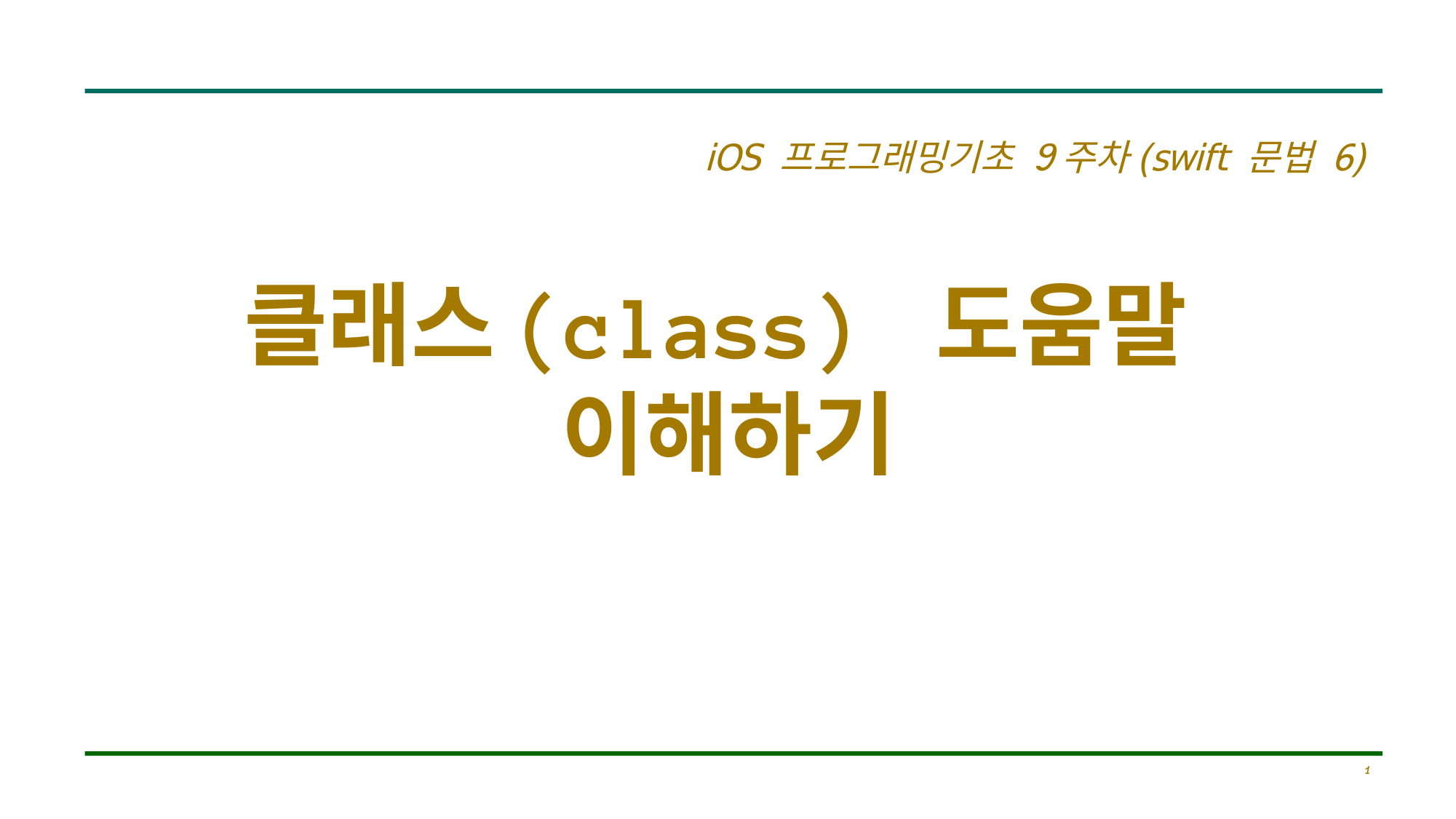

iOS 프로그래밍기초 9주차(swift 문법 6)
# 클래스(class) 도움말 이해하기